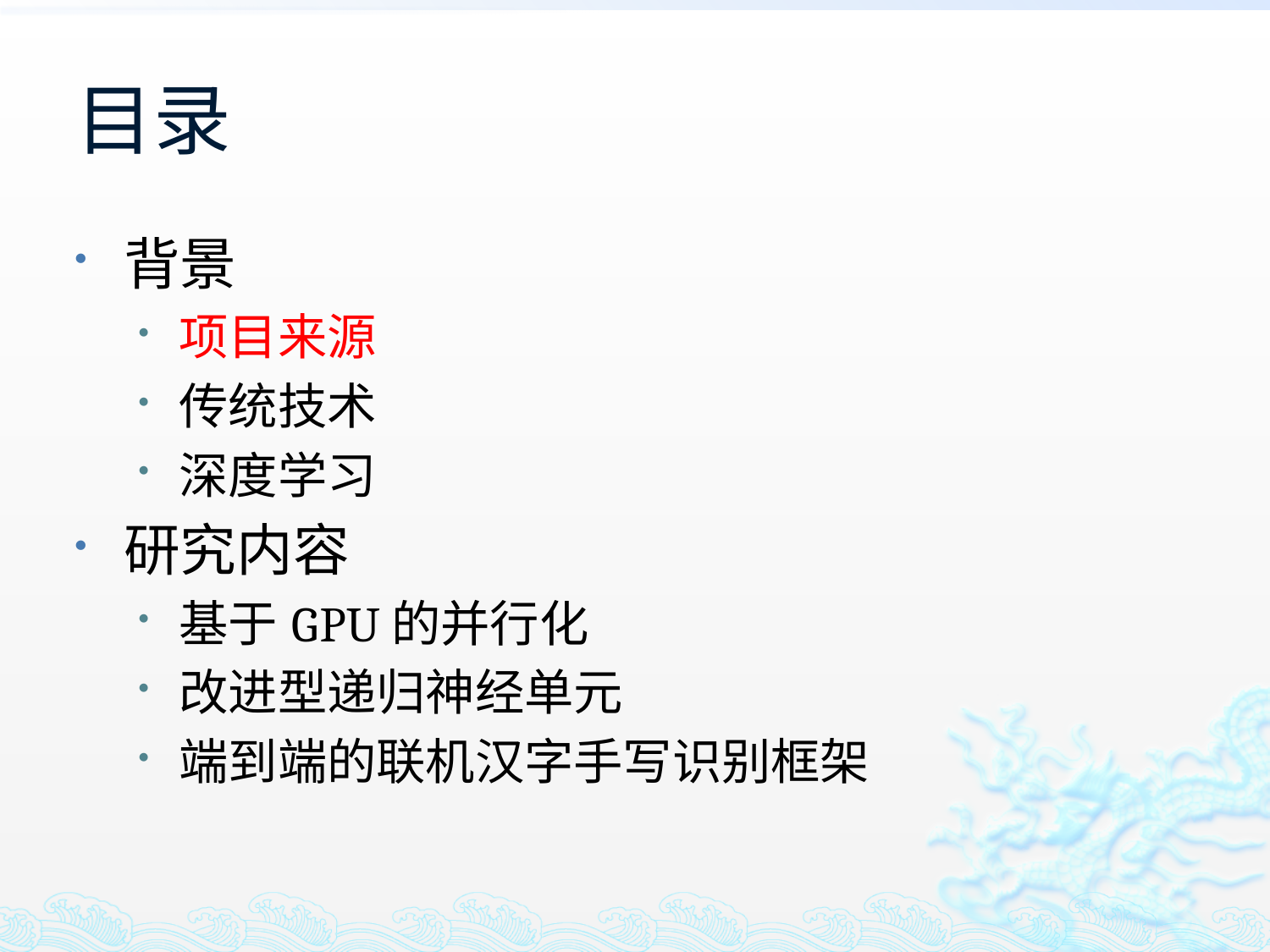

# 目录
背景
项目来源
传统技术
深度学习
研究内容
基于GPU的并行化
改进型递归神经单元
端到端的联机汉字手写识别框架